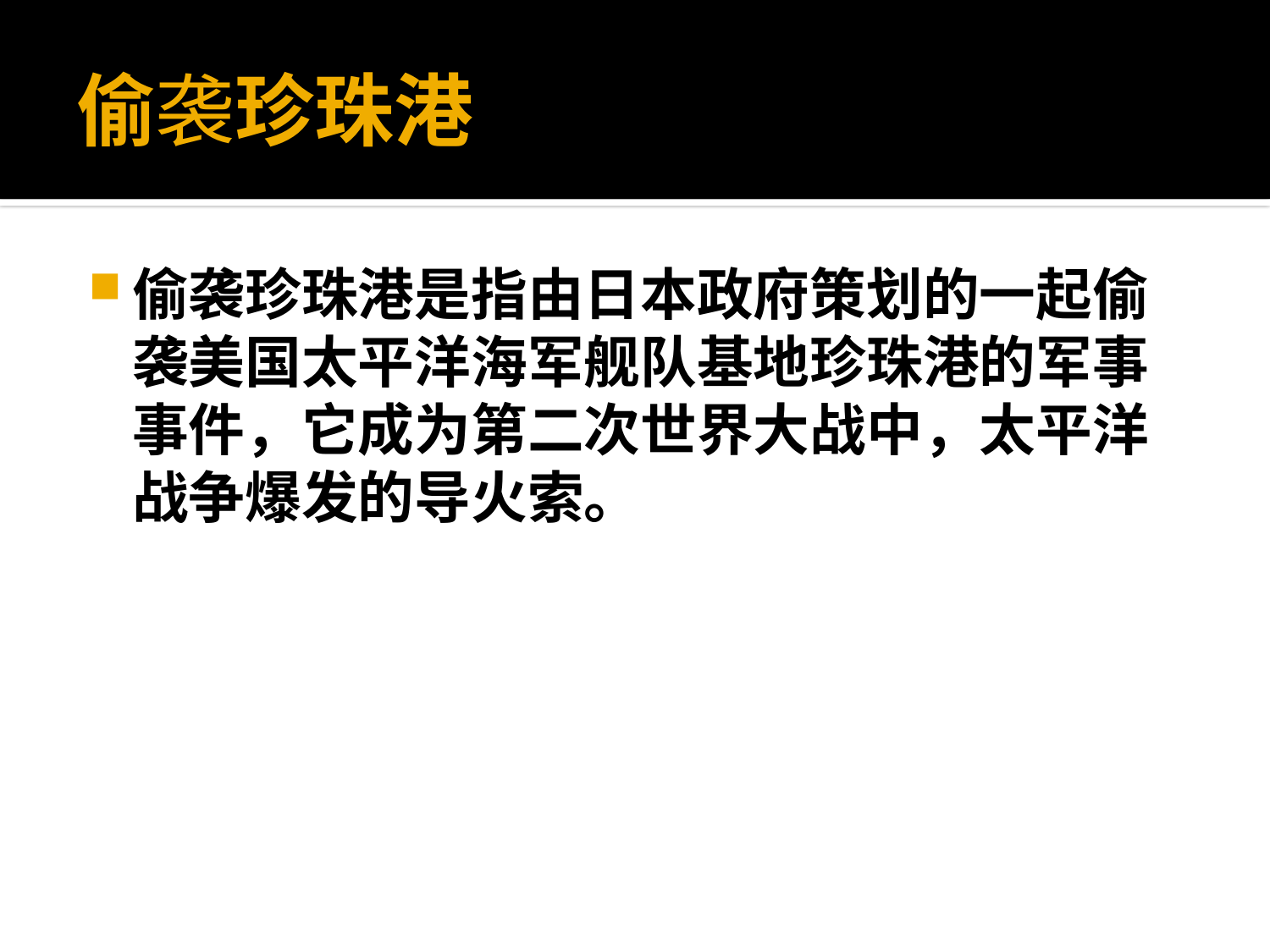

# 偷袭珍珠港
偷袭珍珠港是指由日本政府策划的一起偷袭美国太平洋海军舰队基地珍珠港的军事事件，它成为第二次世界大战中，太平洋战争爆发的导火索。